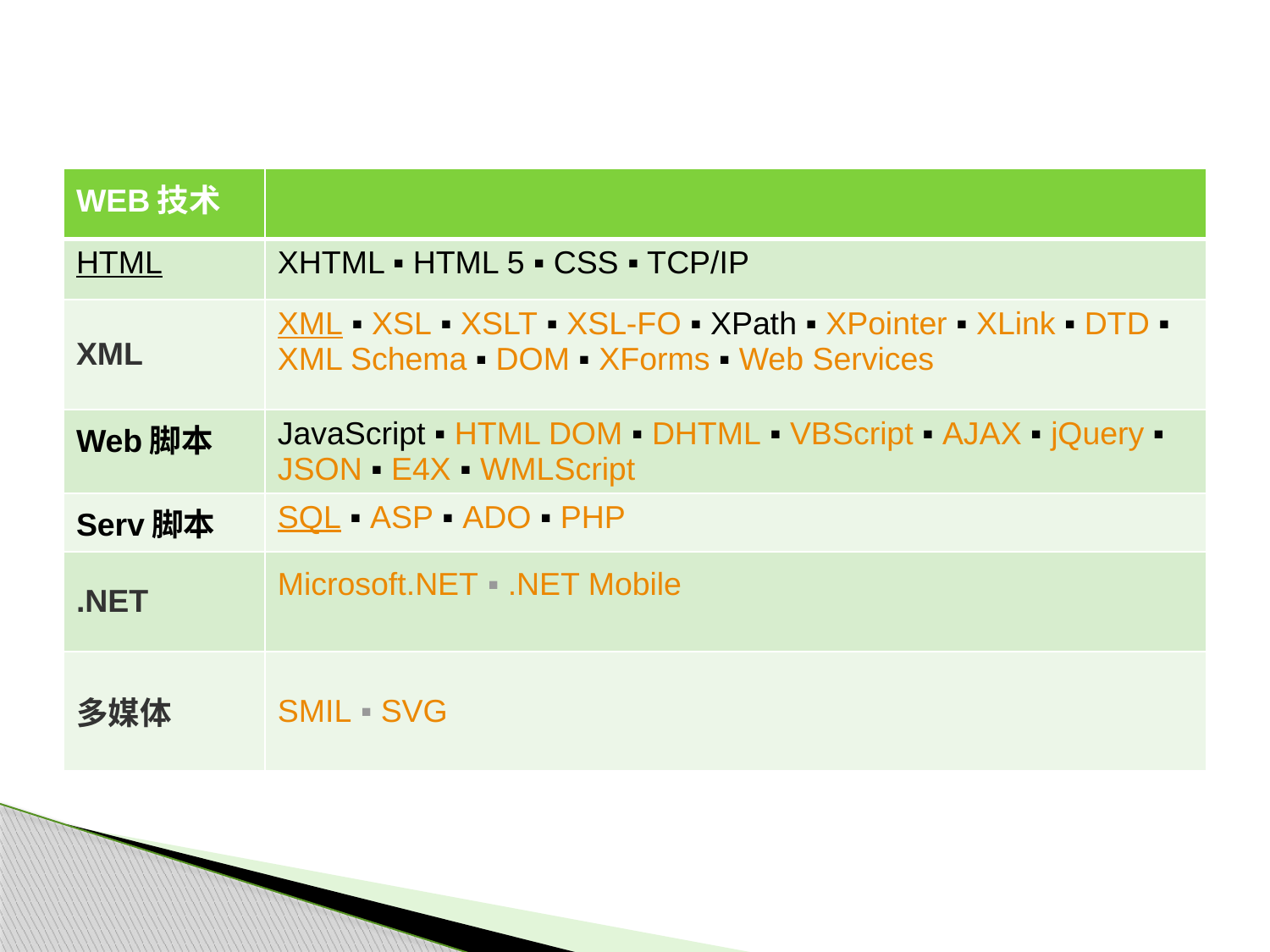

#
| WEB技术 |  |
| --- | --- |
| HTML | XHTML ▪ HTML 5 ▪ CSS ▪ TCP/IP |
| XML | XML ▪ XSL ▪ XSLT ▪ XSL-FO ▪ XPath ▪ XPointer ▪ XLink ▪ DTD ▪ XML Schema ▪ DOM ▪ XForms ▪ Web Services |
| Web脚本 | JavaScript ▪ HTML DOM ▪ DHTML ▪ VBScript ▪ AJAX ▪ jQuery ▪ JSON ▪ E4X ▪ WMLScript |
| Serv脚本 | SQL ▪ ASP ▪ ADO ▪ PHP |
| .NET | Microsoft.NET ▪ .NET Mobile |
| 多媒体 | SMIL ▪ SVG |